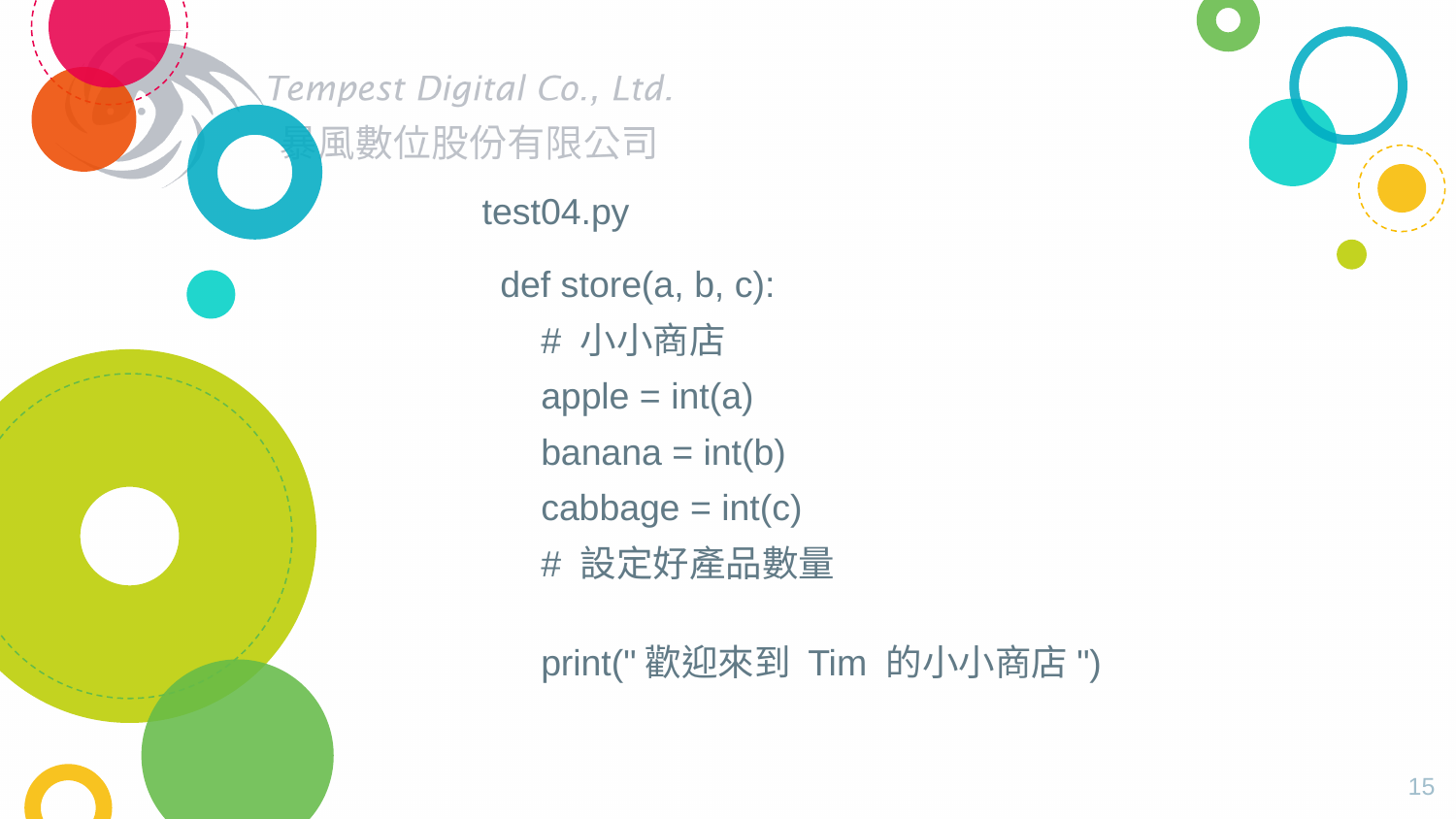

# test04.py
def store(a, b, c):
    # 小小商店
    apple = int(a)
    banana = int(b)
    cabbage = int(c)
    # 設定好產品數量
    print("歡迎來到 Tim 的小小商店")
15